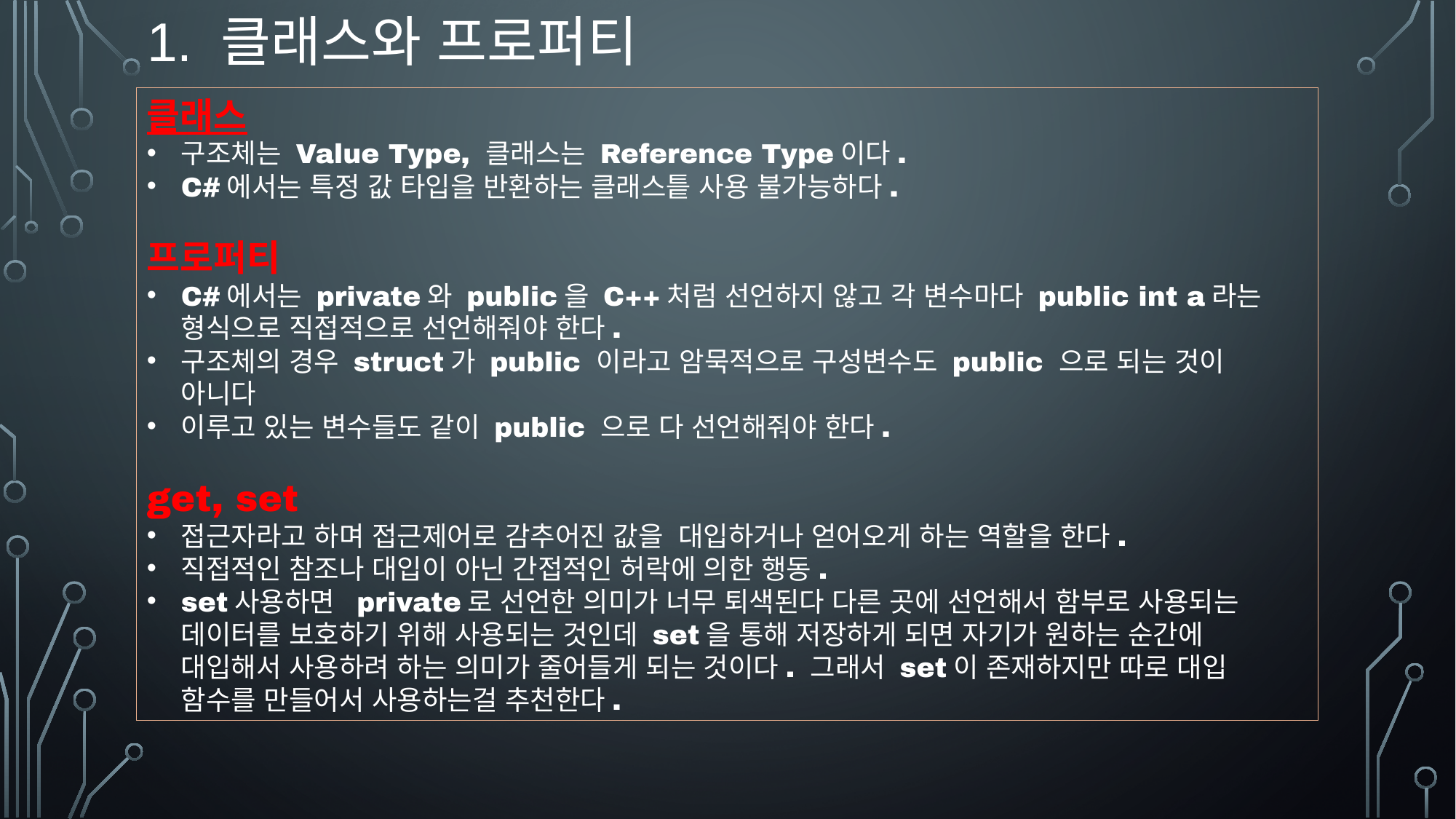

# 1. 클래스와 프로퍼티
클래스
구조체는 Value Type, 클래스는 Reference Type이다.
C#에서는 특정 값 타입을 반환하는 클래스틑 사용 불가능하다.

프로퍼티
C#에서는 private와 public을 C++처럼 선언하지 않고 각 변수마다 public int a라는 형식으로 직접적으로 선언해줘야 한다.
구조체의 경우 struct가 public 이라고 암묵적으로 구성변수도 public 으로 되는 것이 아니다
이루고 있는 변수들도 같이 public 으로 다 선언해줘야 한다.

get, set
접근자라고 하며 접근제어로 감추어진 값을  대입하거나 얻어오게 하는 역할을 한다.
직접적인 참조나 대입이 아닌 간접적인 허락에 의한 행동.
set사용하면  private로 선언한 의미가 너무 퇴색된다 다른 곳에 선언해서 함부로 사용되는 데이터를 보호하기 위해 사용되는 것인데 set을 통해 저장하게 되면 자기가 원하는 순간에 대입해서 사용하려 하는 의미가 줄어들게 되는 것이다. 그래서 set이 존재하지만 따로 대입 함수를 만들어서 사용하는걸 추천한다.